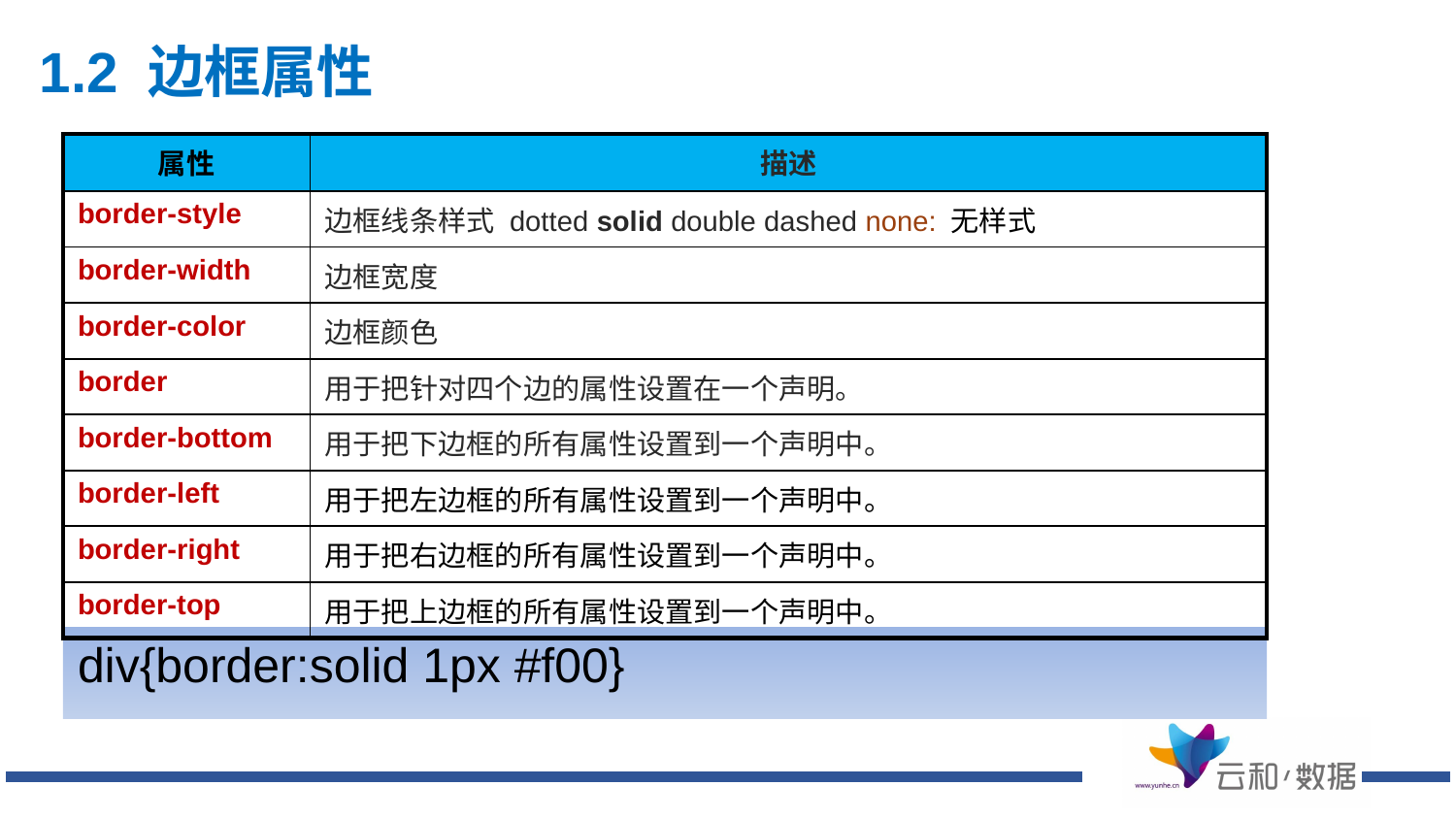

# 1.2 边框属性
| 属性 | 描述 |
| --- | --- |
| border-style | 边框线条样式 dotted solid double dashed none: 无样式 |
| border-width | 边框宽度 |
| border-color | 边框颜色 |
| border | 用于把针对四个边的属性设置在一个声明。 |
| border-bottom | 用于把下边框的所有属性设置到一个声明中。 |
| border-left | 用于把左边框的所有属性设置到一个声明中。 |
| border-right | 用于把右边框的所有属性设置到一个声明中。 |
| border-top | 用于把上边框的所有属性设置到一个声明中。 |
div{border:solid 1px #f00}
6